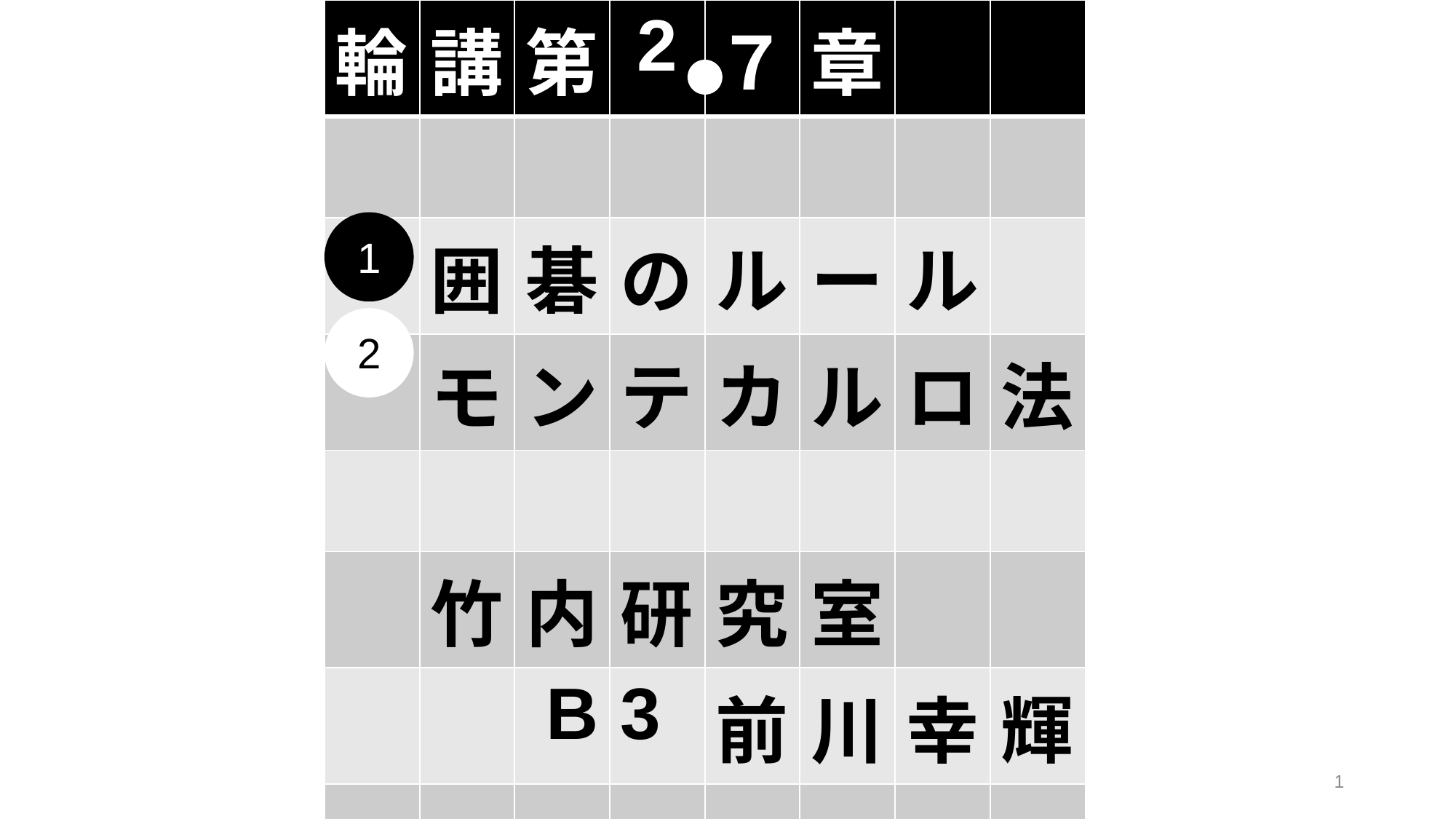

| 輪 | 講 | 第 | 2 | ７ | 章 |  |  |
| --- | --- | --- | --- | --- | --- | --- | --- |
|  |  |  |  |  |  |  |  |
|  | 囲 | 碁 | の | ル | ー | ル |  |
|  | モ | ン | テ | カ | ル | ロ | 法 |
|  |  |  |  |  |  |  |  |
|  | 竹 | 内 | 研 | 究 | 室 |  |  |
|  |  | B | 3 | 前 | 川 | 幸 | 輝 |
|  |  |  |  |  |  |  |  |

1
2
1